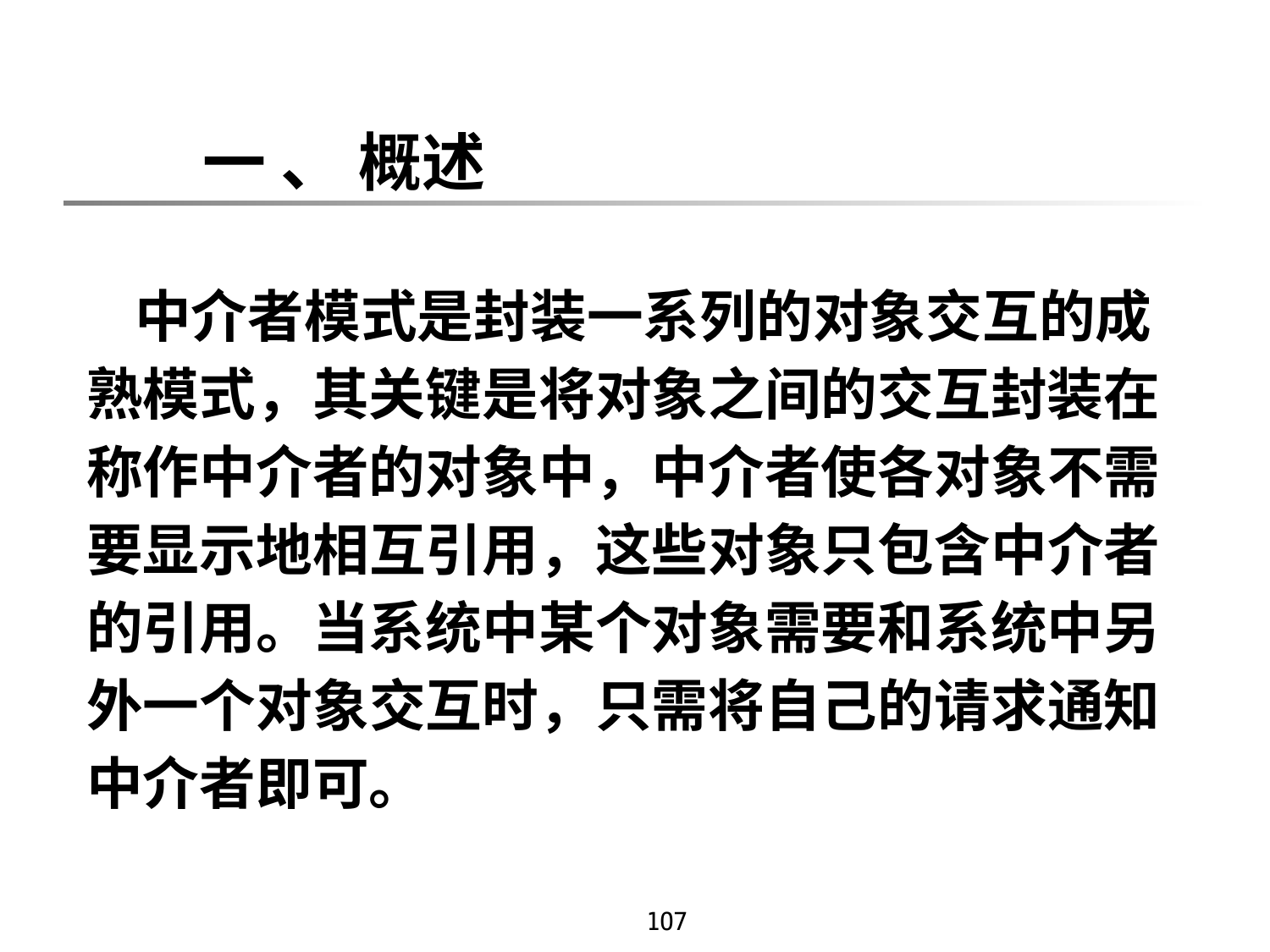

一 、 概述

    中介者模式是封装一系列的对象交互的成熟模式，其关键是将对象之间的交互封装在称作中介者的对象中，中介者使各对象不需要显示地相互引用，这些对象只包含中介者的引用。当系统中某个对象需要和系统中另外一个对象交互时，只需将自己的请求通知中介者即可。

107